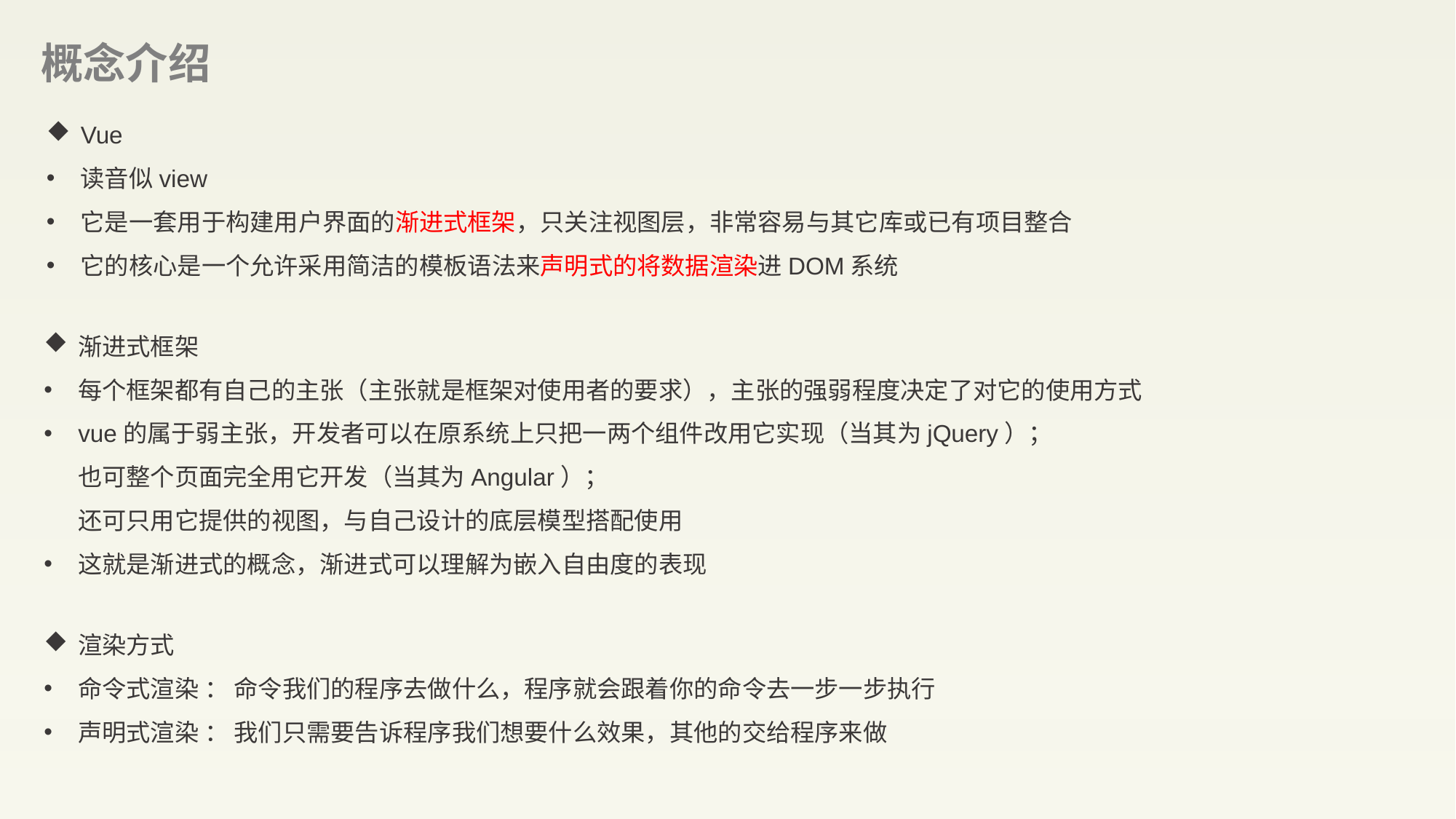

概念介绍
Vue
读音似view
它是一套用于构建用户界面的渐进式框架，只关注视图层，非常容易与其它库或已有项目整合
它的核心是一个允许采用简洁的模板语法来声明式的将数据渲染进DOM系统
渐进式框架
每个框架都有自己的主张（主张就是框架对使用者的要求），主张的强弱程度决定了对它的使用方式
vue的属于弱主张，开发者可以在原系统上只把一两个组件改用它实现（当其为jQuery）；
也可整个页面完全用它开发（当其为Angular）；
还可只用它提供的视图，与自己设计的底层模型搭配使用
这就是渐进式的概念，渐进式可以理解为嵌入自由度的表现
渲染方式
命令式渲染 ： 命令我们的程序去做什么，程序就会跟着你的命令去一步一步执行
声明式渲染 ： 我们只需要告诉程序我们想要什么效果，其他的交给程序来做